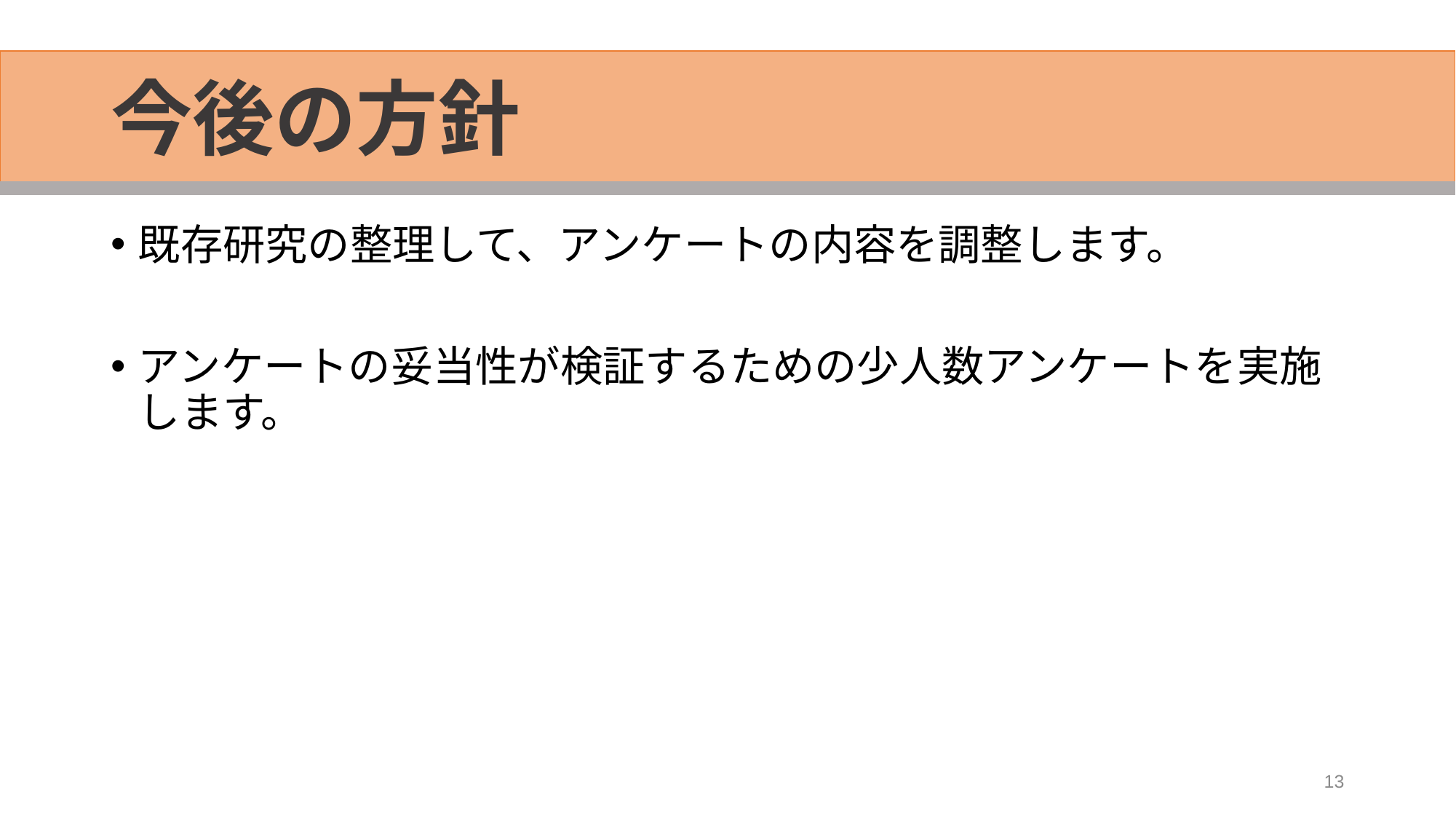

# 今後の方針

既存研究の整理して、アンケートの内容を調整します。

アンケートの妥当性が検証するための少人数アンケートを実施します。
13